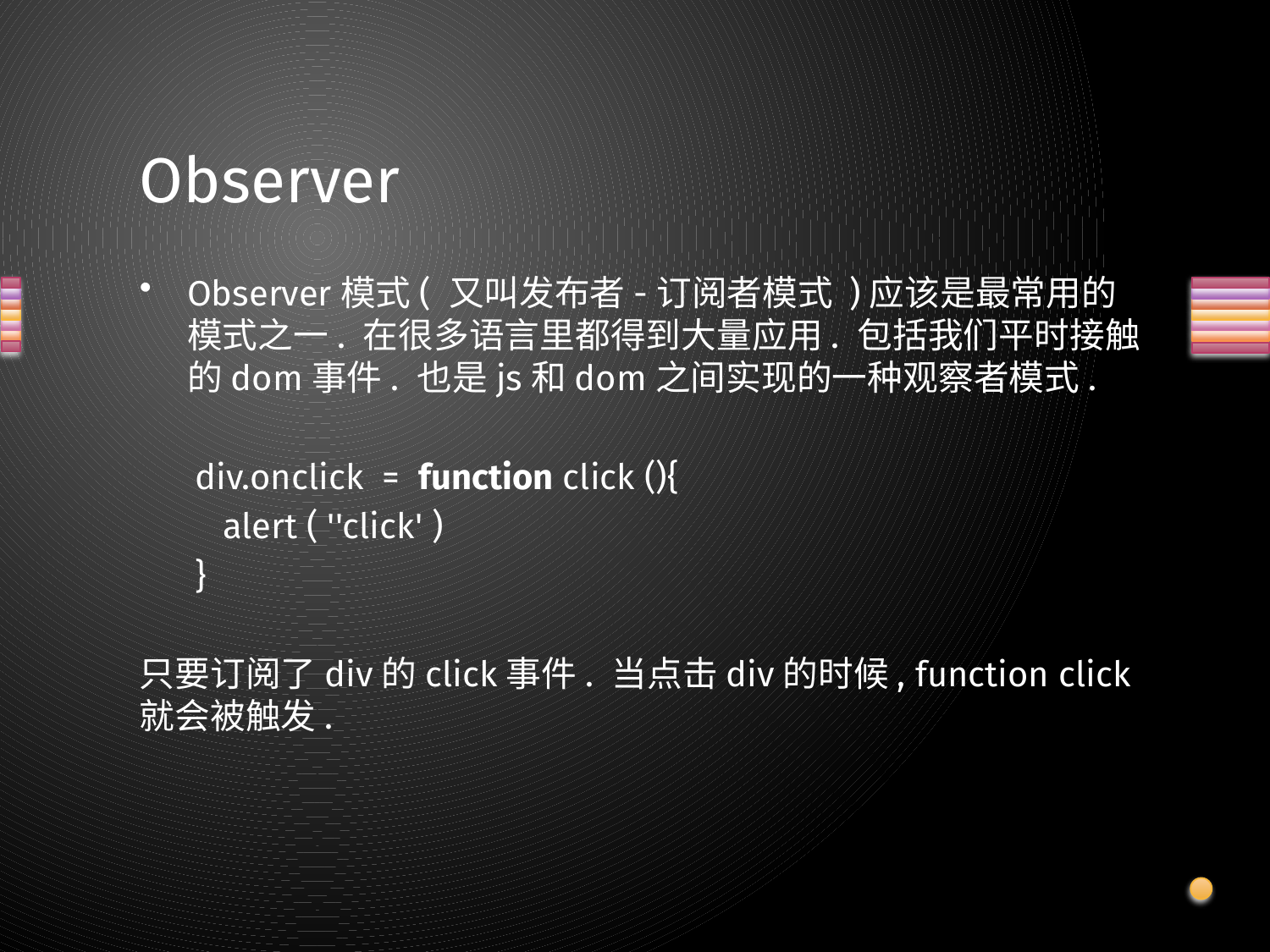

# Observer
Observer模式( 又叫发布者-订阅者模式 )应该是最常用的模式之一. 在很多语言里都得到大量应用. 包括我们平时接触的dom事件. 也是js和dom之间实现的一种观察者模式.

div.onclick  =  function click (){
   alert ( ''click' )
      }

只要订阅了div的click事件. 当点击div的时候, function click就会被触发.